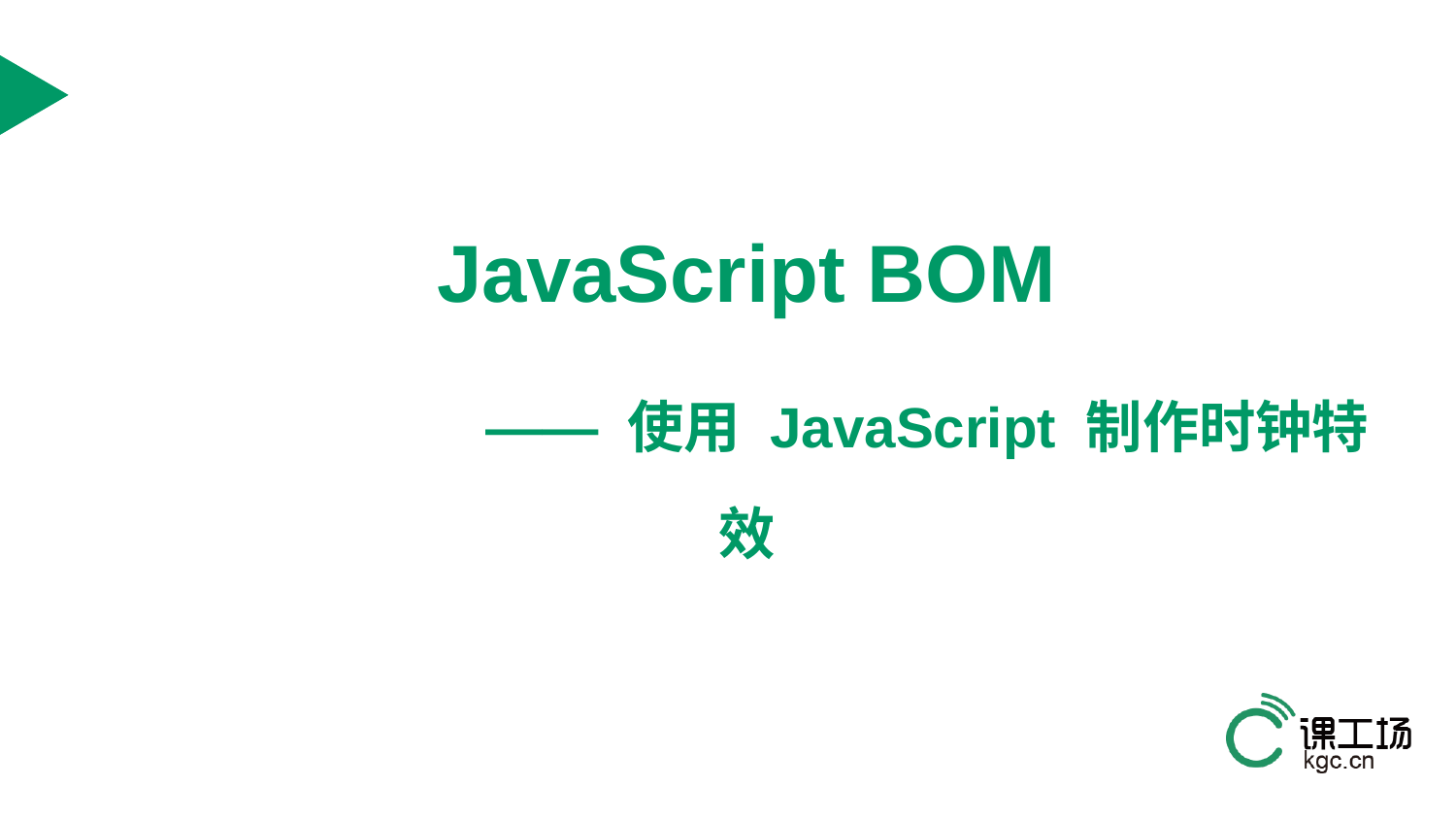

# JavaScript BOM —— 使用 JavaScript 制作时钟特效